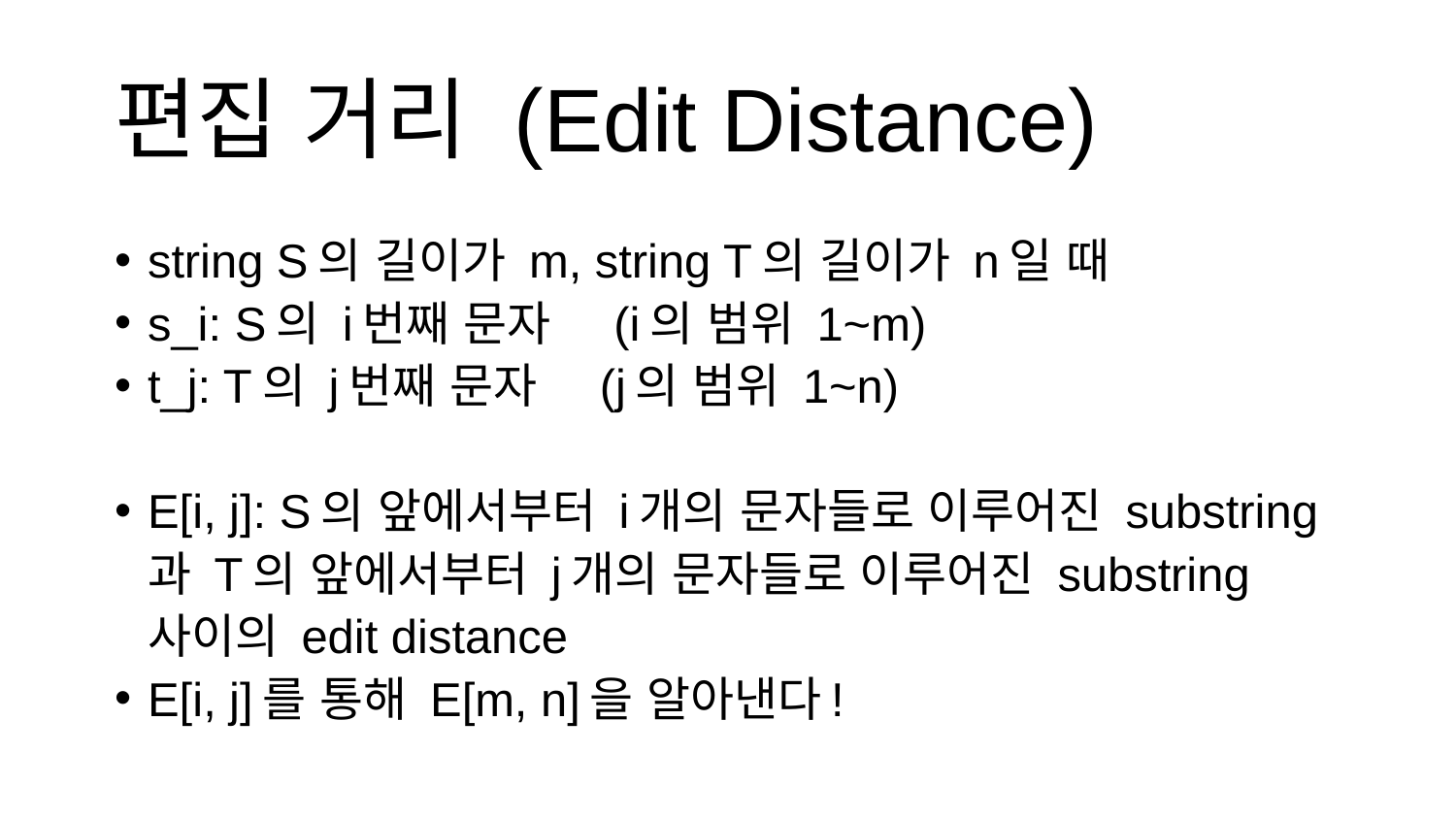

# 편집 거리 (Edit Distance)
string S의 길이가 m, string T의 길이가 n일 때
s_i: S의 i번째 문자    (i의 범위 1~m)
t_j: T의 j번째 문자    (j의 범위 1~n)

E[i, j]: S의 앞에서부터 i개의 문자들로 이루어진 substring과 T의 앞에서부터 j개의 문자들로 이루어진 substring 사이의 edit distance
E[i, j]를 통해 E[m, n]을 알아낸다!